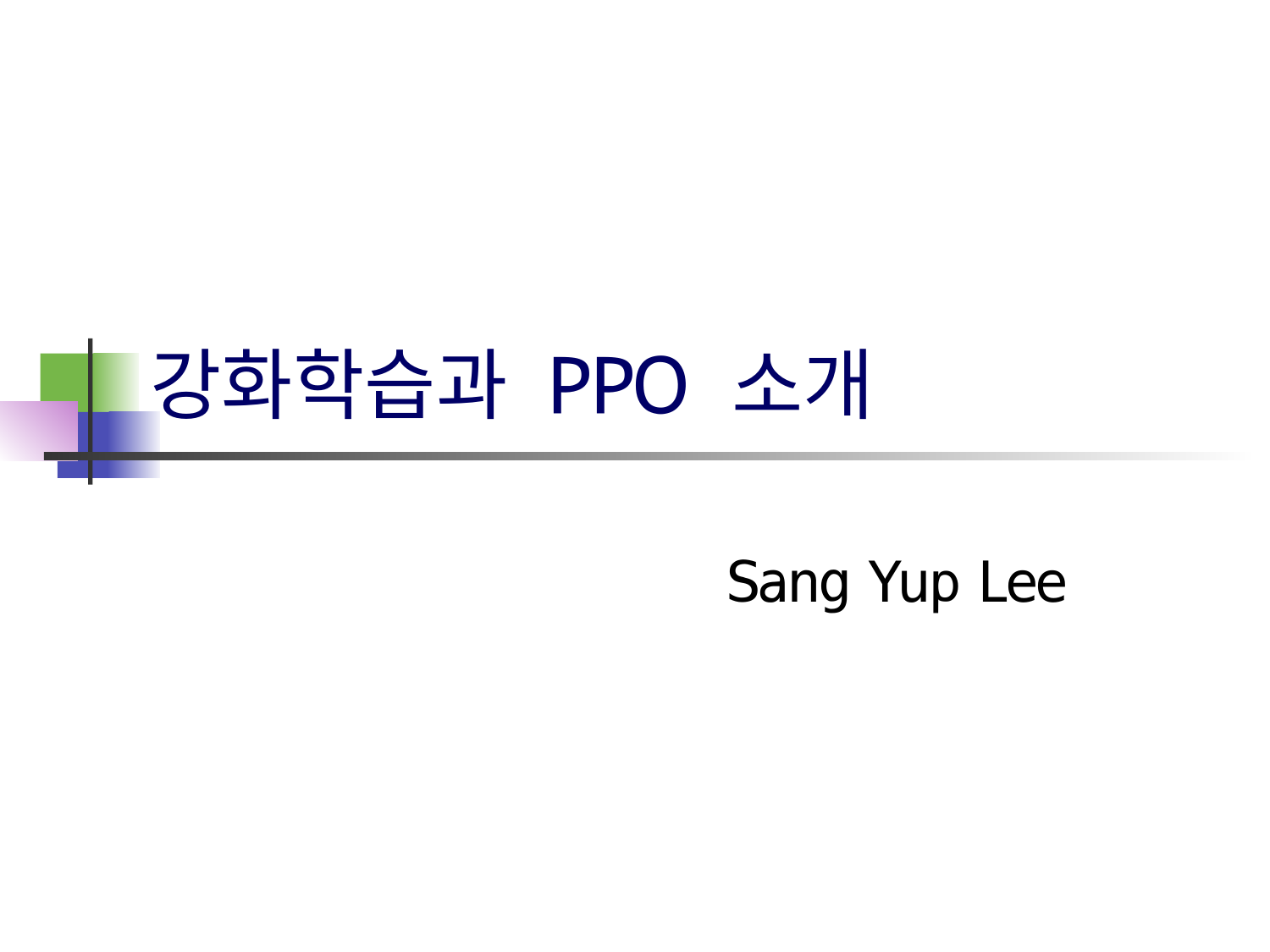

# 강화학습과 PPO 소개
Sang Yup Lee